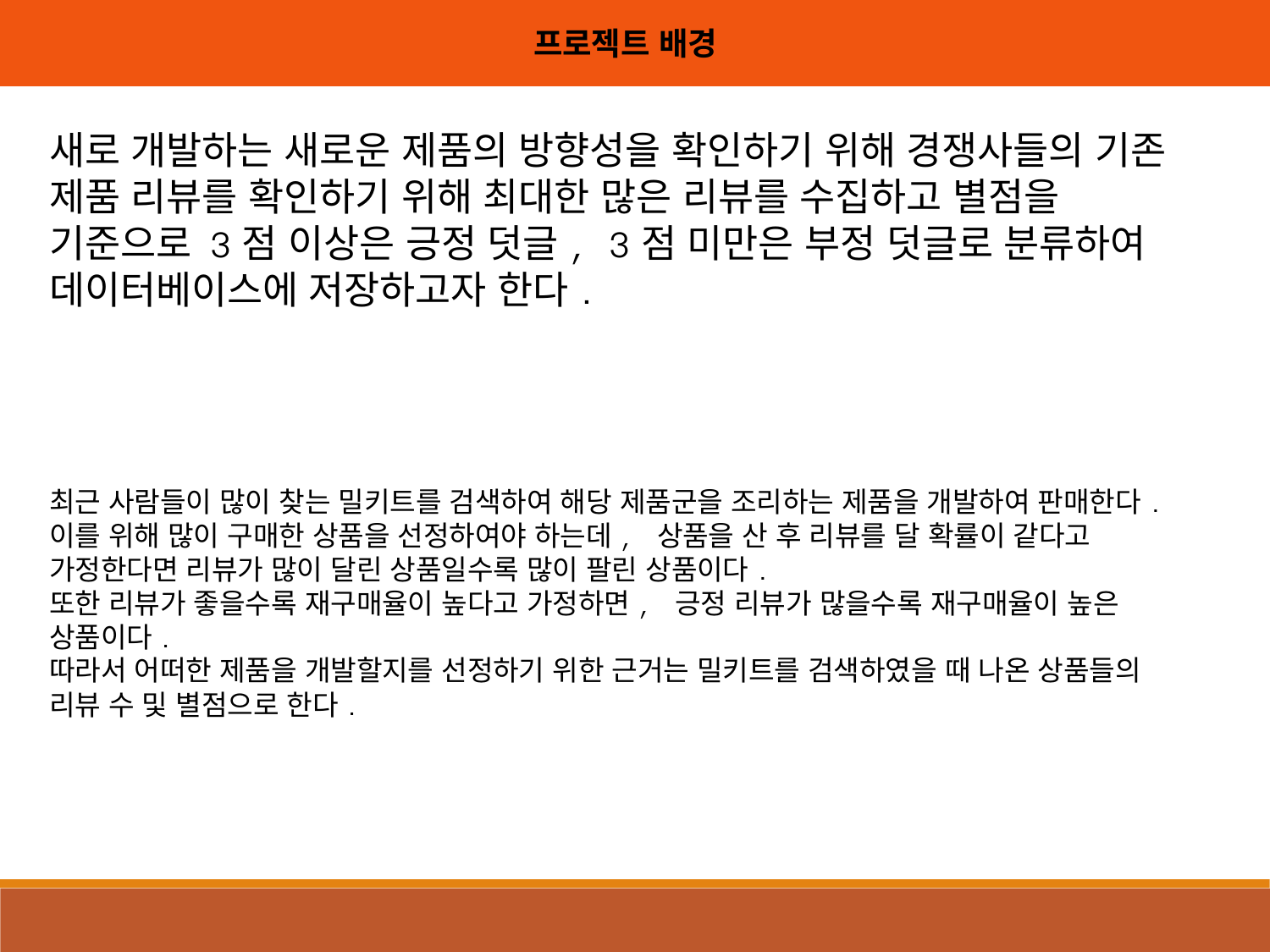

프로젝트 배경
새로 개발하는 새로운 제품의 방향성을 확인하기 위해 경쟁사들의 기존 제품 리뷰를 확인하기 위해 최대한 많은 리뷰를 수집하고 별점을 기준으로 3점 이상은 긍정 덧글, 3점 미만은 부정 덧글로 분류하여 데이터베이스에 저장하고자 한다.
최근 사람들이 많이 찾는 밀키트를 검색하여 해당 제품군을 조리하는 제품을 개발하여 판매한다.
이를 위해 많이 구매한 상품을 선정하여야 하는데, 상품을 산 후 리뷰를 달 확률이 같다고 가정한다면 리뷰가 많이 달린 상품일수록 많이 팔린 상품이다.
또한 리뷰가 좋을수록 재구매율이 높다고 가정하면, 긍정 리뷰가 많을수록 재구매율이 높은 상품이다.
따라서 어떠한 제품을 개발할지를 선정하기 위한 근거는 밀키트를 검색하였을 때 나온 상품들의 리뷰 수 및 별점으로 한다.